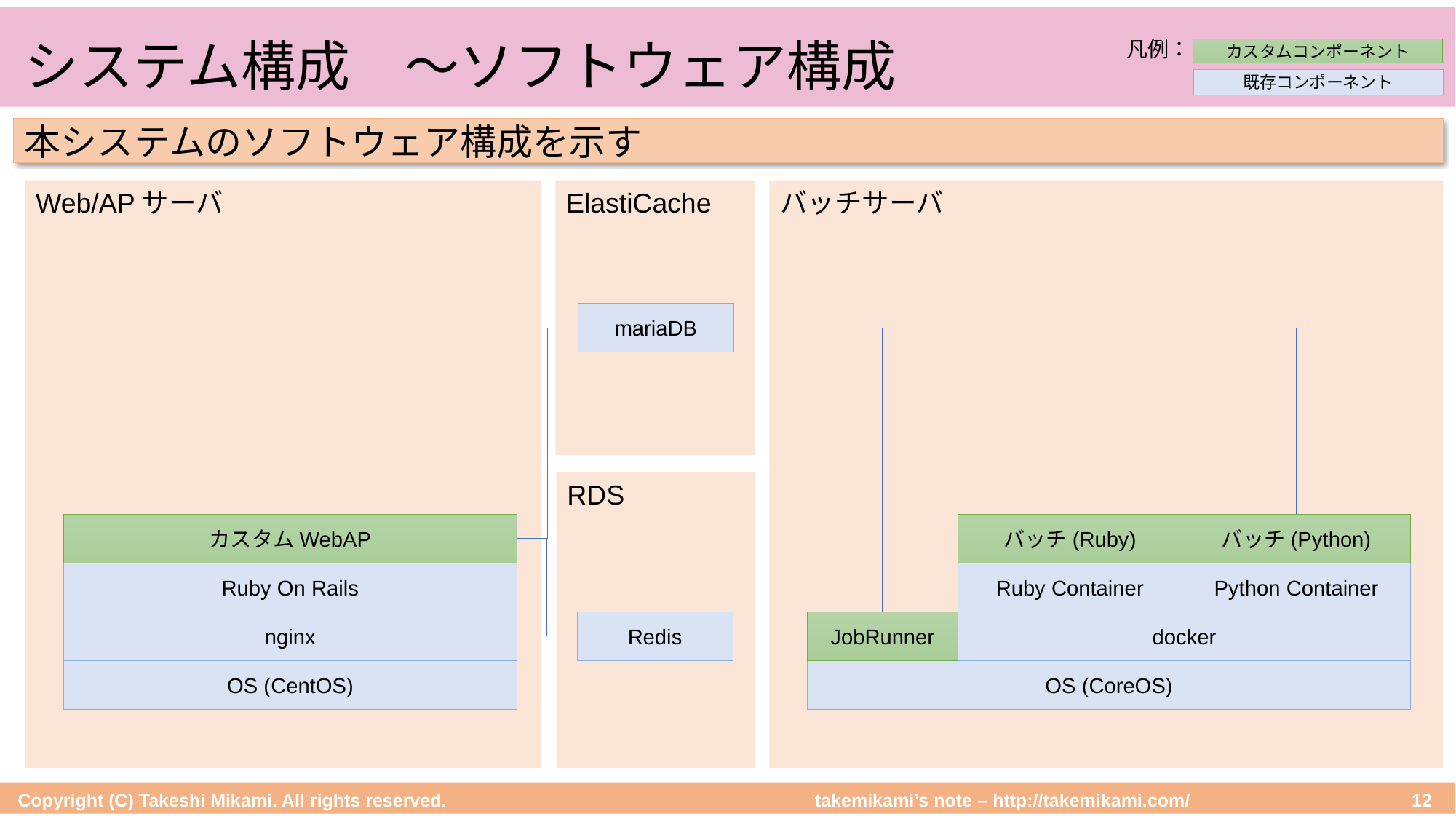

凡例：
# システム構成　〜ソフトウェア構成
カスタムコンポーネント
既存コンポーネント
本システムのソフトウェア構成を示す
Web/APサーバ
ElastiCache
バッチサーバ
mariaDB
RDS
カスタムWebAP
バッチ(Ruby)
バッチ(Python)
Ruby On Rails
Ruby Container
Python Container
nginx
Redis
JobRunner
docker
OS (CentOS)
OS (CoreOS)
Copyright (C) Takeshi Mikami. All rights reserved.
12